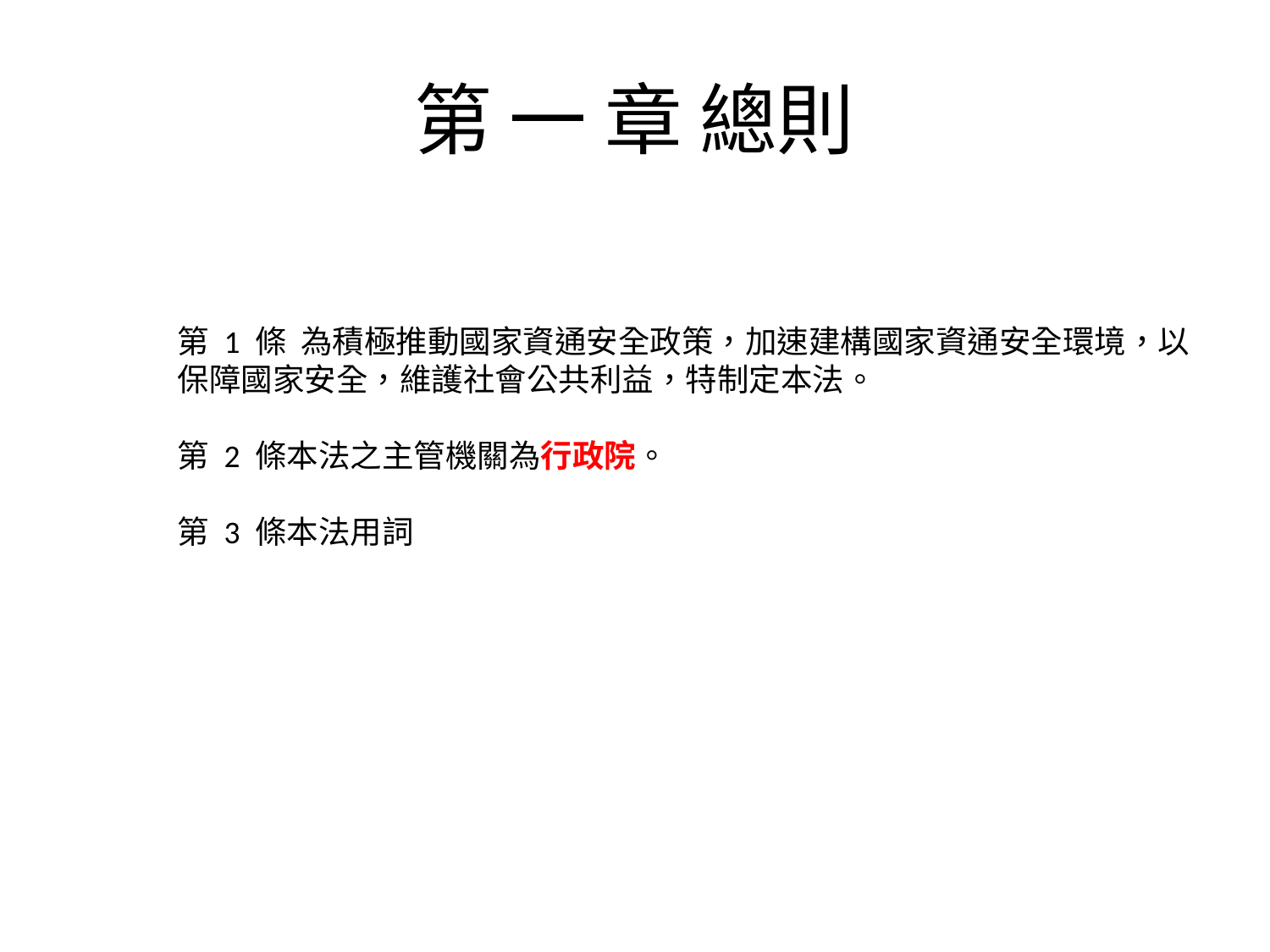

# 第 一 章 總則
第 1 條  為積極推動國家資通安全政策，加速建構國家資通安全環境，以保障國家安全，維護社會公共利益，特制定本法。

第 2 條本法之主管機關為行政院。

第 3 條本法用詞